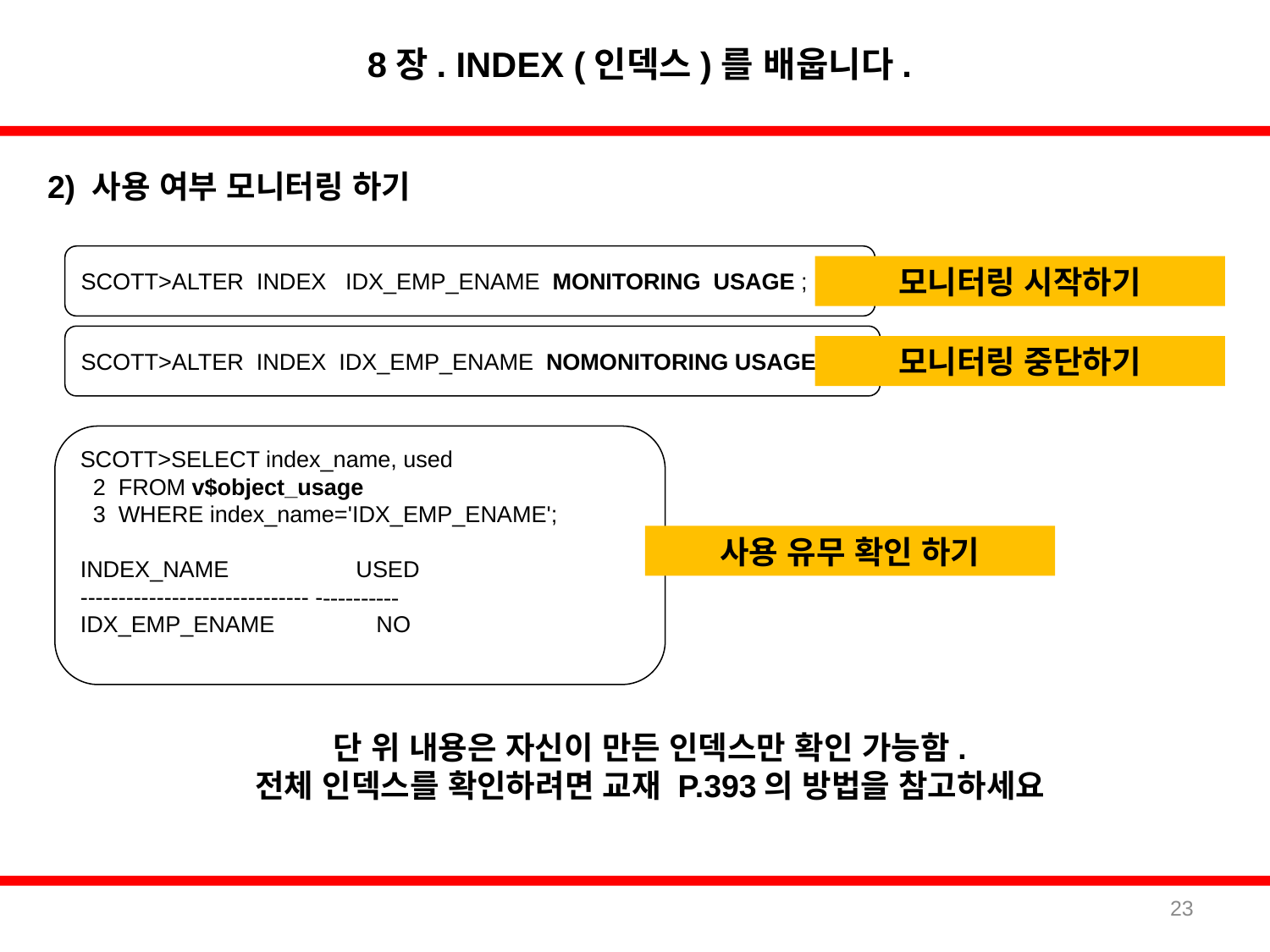

8장. INDEX (인덱스)를 배웁니다.

2) 사용 여부 모니터링 하기
SCOTT>ALTER  INDEX   IDX_EMP_ENAME  MONITORING  USAGE ;
모니터링 시작하기
SCOTT>ALTER  INDEX  IDX_EMP_ENAME  NOMONITORING USAGE ;
모니터링 중단하기
SCOTT>SELECT index_name, used
  2  FROM v$object_usage
  3  WHERE index_name='IDX_EMP_ENAME';

INDEX_NAME                    USED
------------------------------ -----------
IDX_EMP_ENAME                NO
사용 유무 확인 하기
단 위 내용은 자신이 만든 인덱스만 확인 가능함.
전체 인덱스를 확인하려면 교재 P.393의 방법을 참고하세요

23